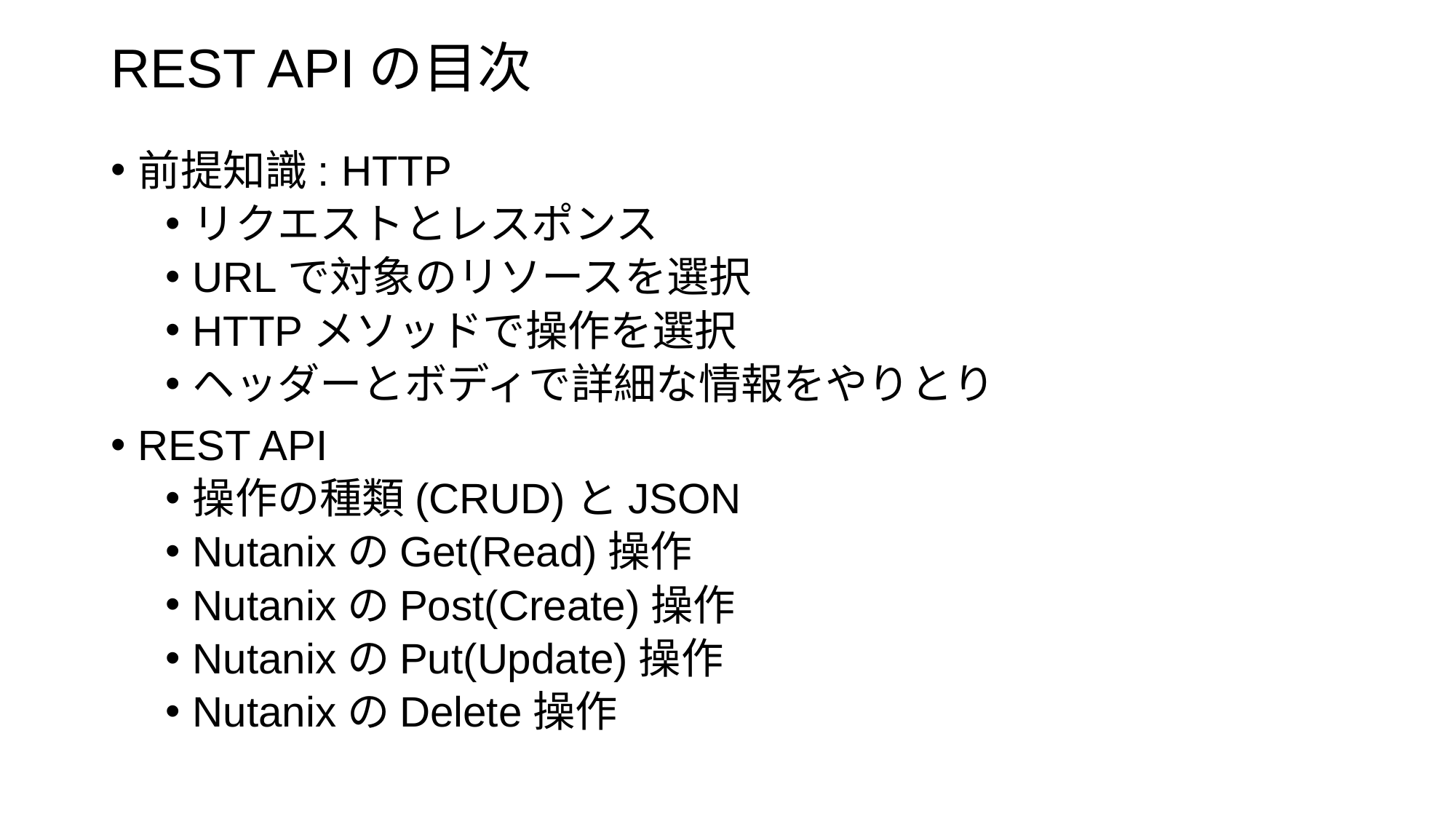

# REST APIの目次
前提知識: HTTP
リクエストとレスポンス
URLで対象のリソースを選択
HTTPメソッドで操作を選択
ヘッダーとボディで詳細な情報をやりとり
REST API
操作の種類(CRUD)とJSON
NutanixのGet(Read)操作
NutanixのPost(Create)操作
NutanixのPut(Update)操作
NutanixのDelete操作